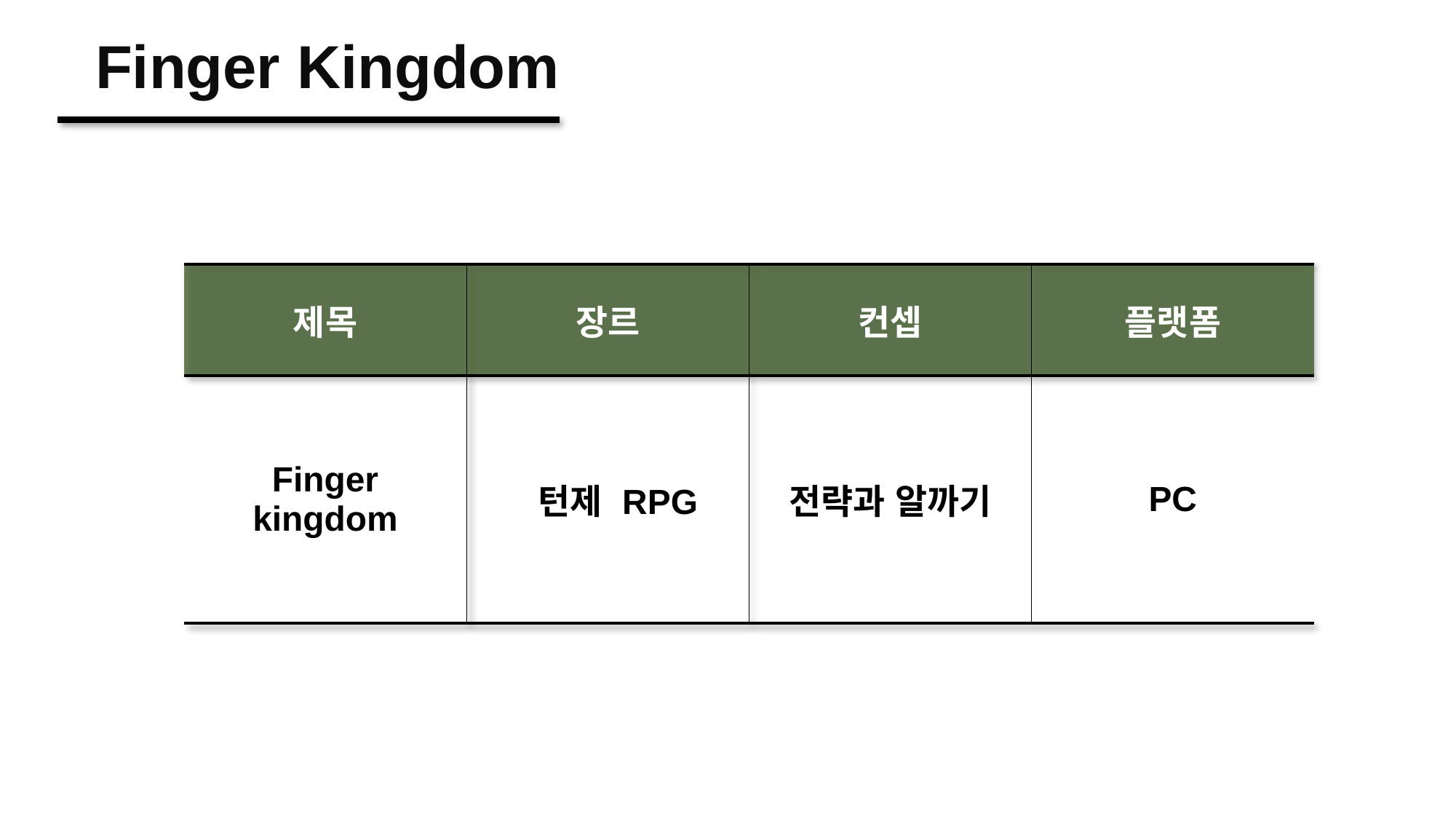

Finger Kingdom
| 제목 | 장르 | 컨셉 | 플랫폼 |
| --- | --- | --- | --- |
| Finger kingdom | 턴제 RPG | 전략과 알까기 | PC |